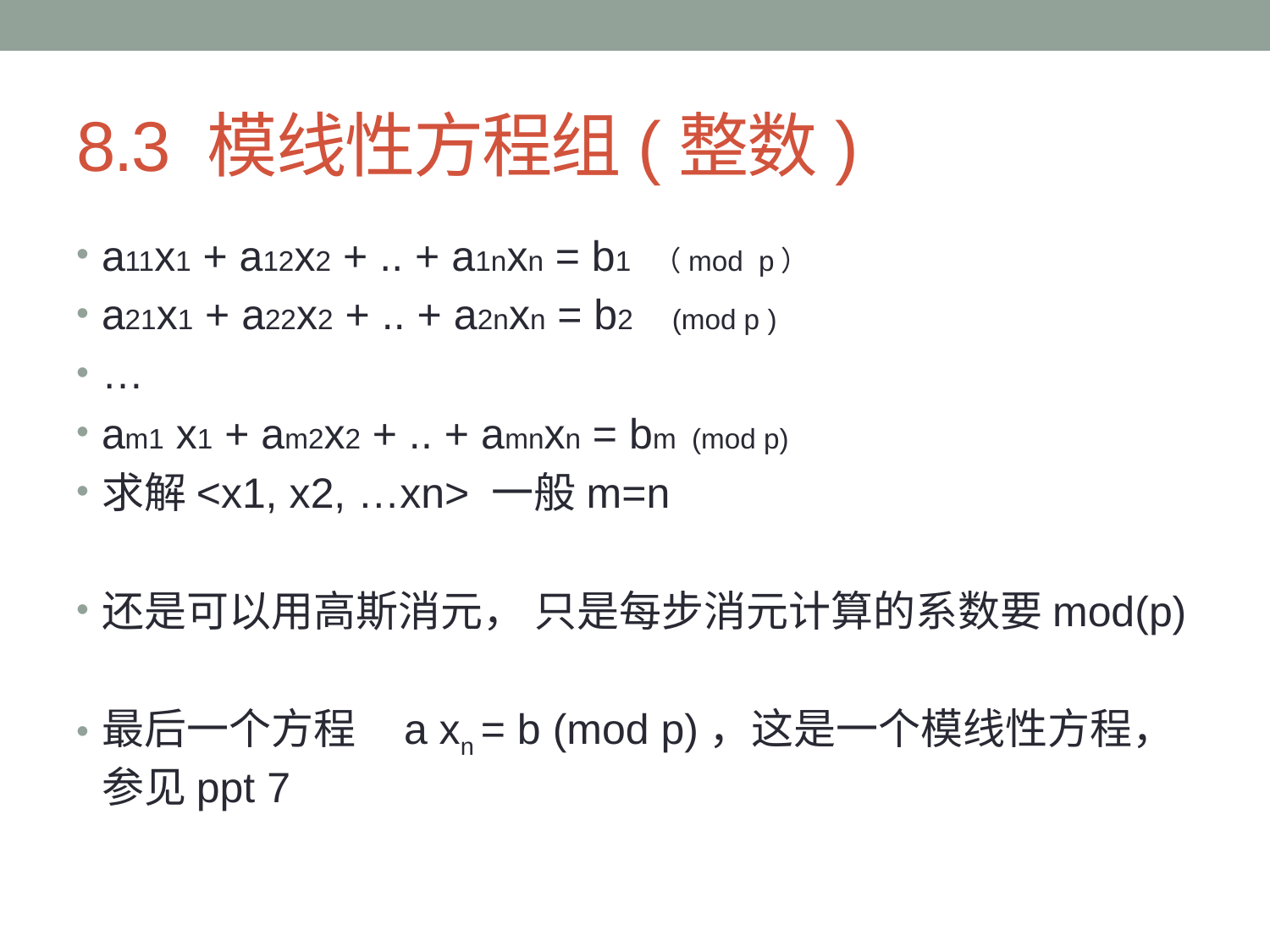

# 8.3 模线性方程组(整数)
a11x1 + a12x2 + .. + a1nxn = b1  （mod  p）
a21x1 + a22x2 + .. + a2nxn = b2     (mod p )
…
am1 x1 + am2x2 + .. + amnxn = bm  (mod p)
求解<x1, x2, …xn> 一般m=n

还是可以用高斯消元， 只是每步消元计算的系数要mod(p)

最后一个方程    a xn = b (mod p)，这是一个模线性方程，参见ppt 7